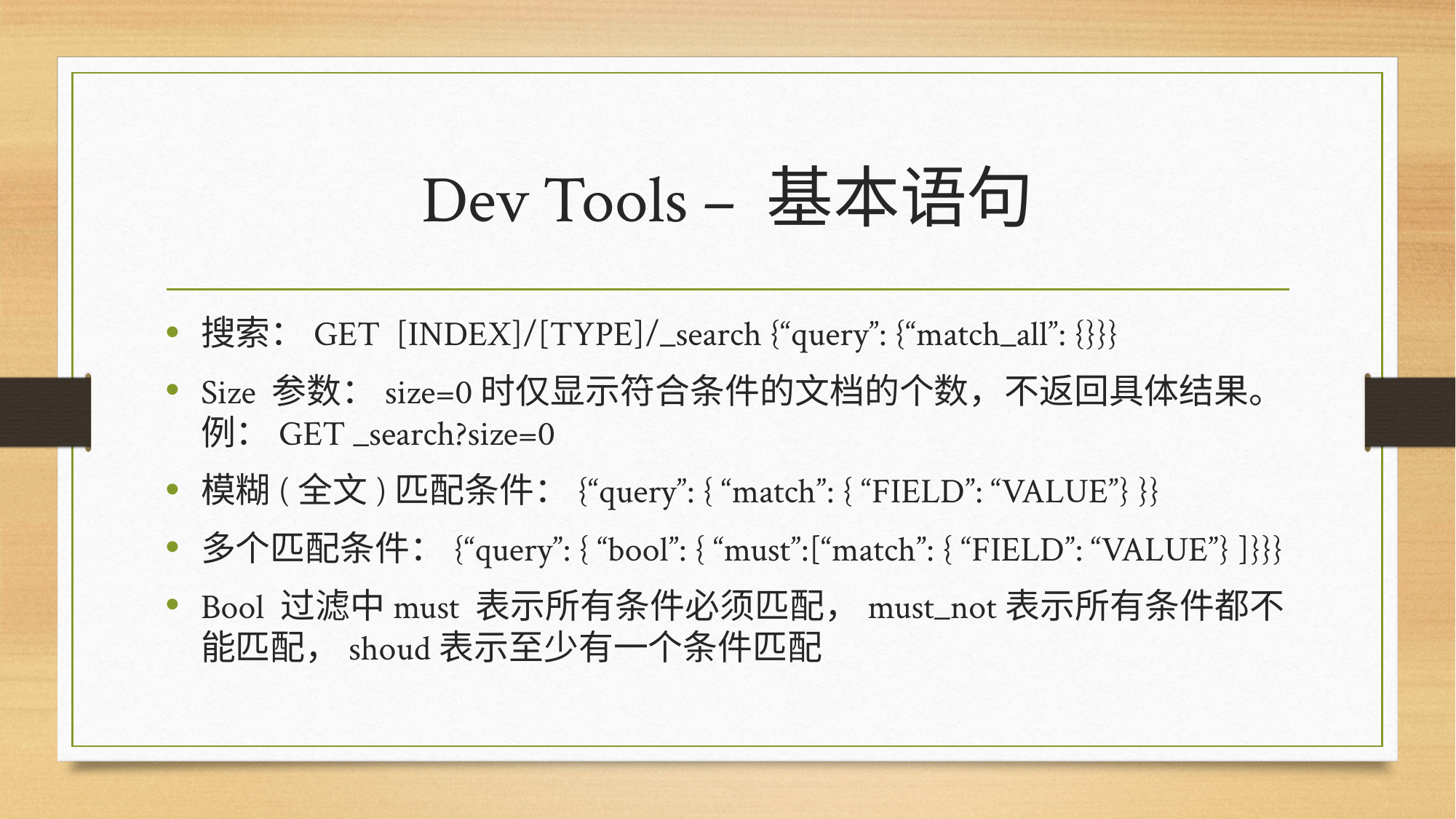

# Dev Tools – 基本语句
搜索：GET  [INDEX]/[TYPE]/_search {“query”: {“match_all”: {}}}
Size 参数：size=0时仅显示符合条件的文档的个数，不返回具体结果。例：GET _search?size=0
模糊(全文)匹配条件：{“query”: { “match”: { “FIELD”: “VALUE”} }}
多个匹配条件：{“query”: { “bool”: { “must”:[“match”: { “FIELD”: “VALUE”} ]}}}
Bool 过滤中must 表示所有条件必须匹配，must_not表示所有条件都不能匹配，shoud表示至少有一个条件匹配